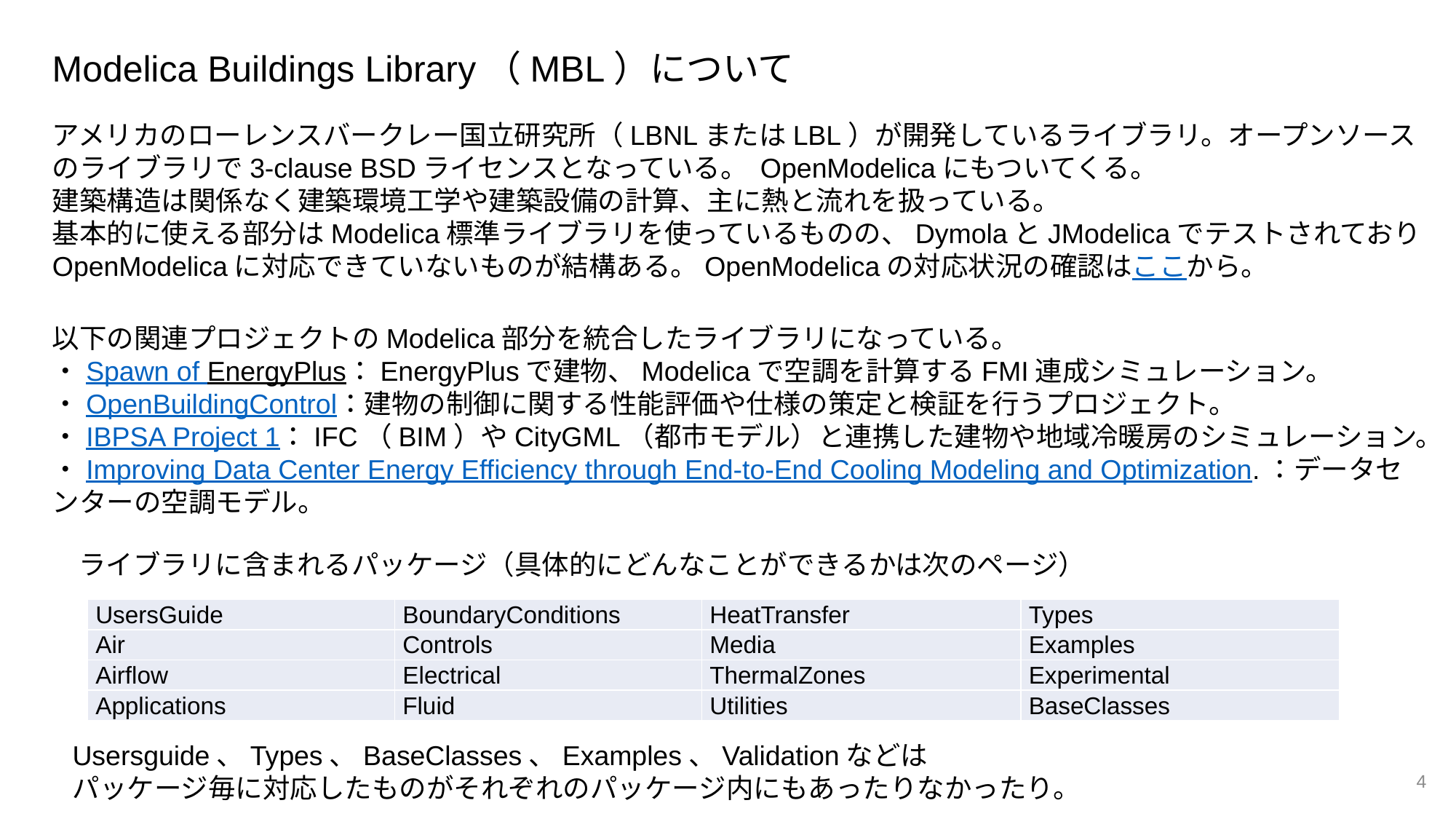

Modelica Buildings Library（MBL）について
アメリカのローレンスバークレー国立研究所（LBNLまたはLBL）が開発しているライブラリ。オープンソースのライブラリで3-clause BSDライセンスとなっている。 OpenModelicaにもついてくる。
建築構造は関係なく建築環境工学や建築設備の計算、主に熱と流れを扱っている。
基本的に使える部分はModelica標準ライブラリを使っているものの、DymolaとJModelicaでテストされておりOpenModelicaに対応できていないものが結構ある。OpenModelicaの対応状況の確認はここから。

以下の関連プロジェクトのModelica部分を統合したライブラリになっている。
・Spawn of EnergyPlus：EnergyPlusで建物、Modelicaで空調を計算するFMI連成シミュレーション。
・OpenBuildingControl：建物の制御に関する性能評価や仕様の策定と検証を行うプロジェクト。
・IBPSA Project 1：IFC（BIM）やCityGML（都市モデル）と連携した建物や地域冷暖房のシミュレーション。
・Improving Data Center Energy Efficiency through End-to-End Cooling Modeling and Optimization.：データセンターの空調モデル。
ライブラリに含まれるパッケージ（具体的にどんなことができるかは次のページ）
| UsersGuide | BoundaryConditions | HeatTransfer | Types |
| --- | --- | --- | --- |
| Air | Controls | Media | Examples |
| Airflow | Electrical | ThermalZones | Experimental |
| Applications | Fluid | Utilities | BaseClasses |
Usersguide、Types、BaseClasses、Examples、Validationなどは
パッケージ毎に対応したものがそれぞれのパッケージ内にもあったりなかったり。
4